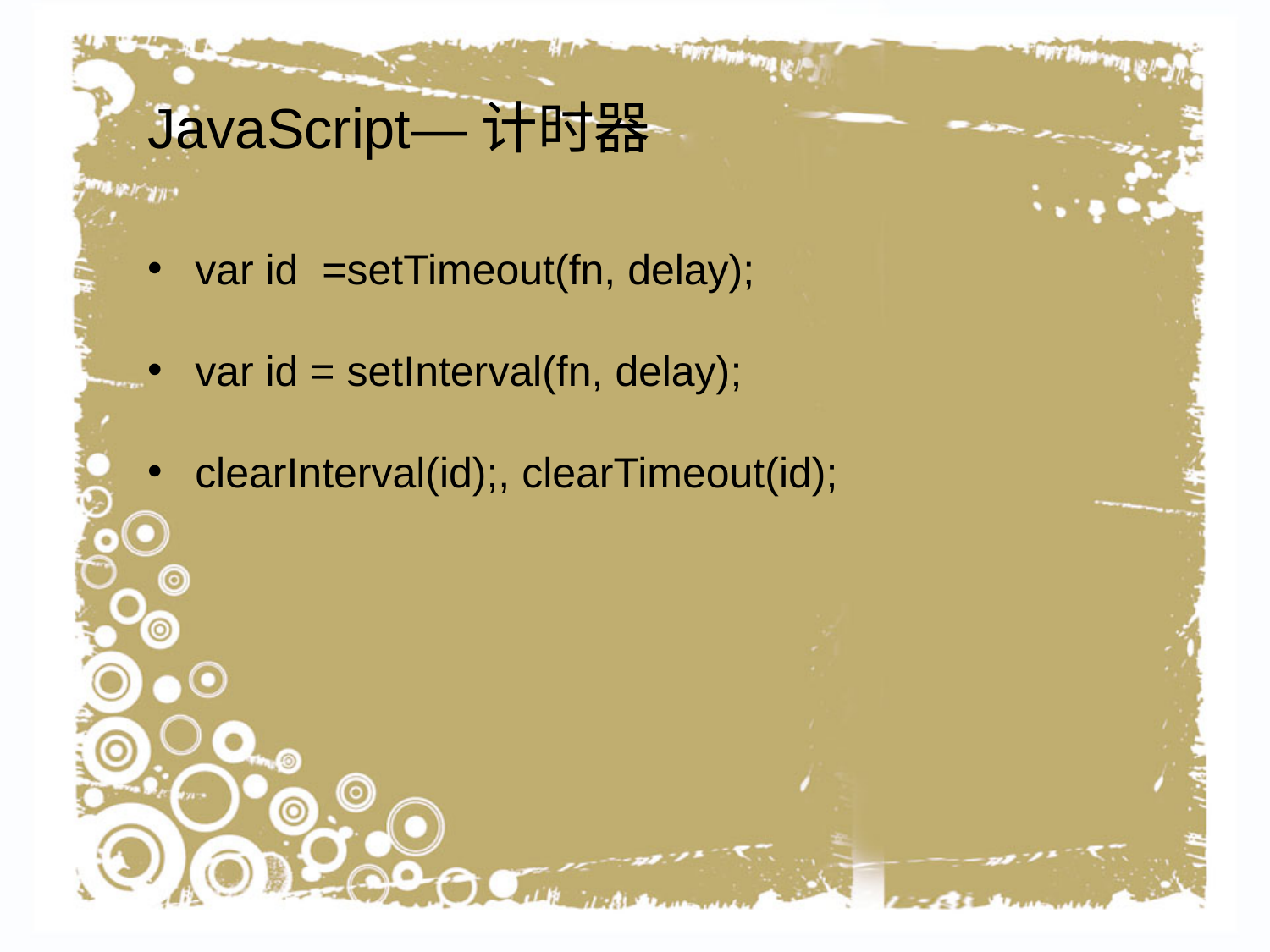

JavaScript—计时器

var id  =setTimeout(fn, delay);

var id = setInterval(fn, delay);

clearInterval(id);, clearTimeout(id);